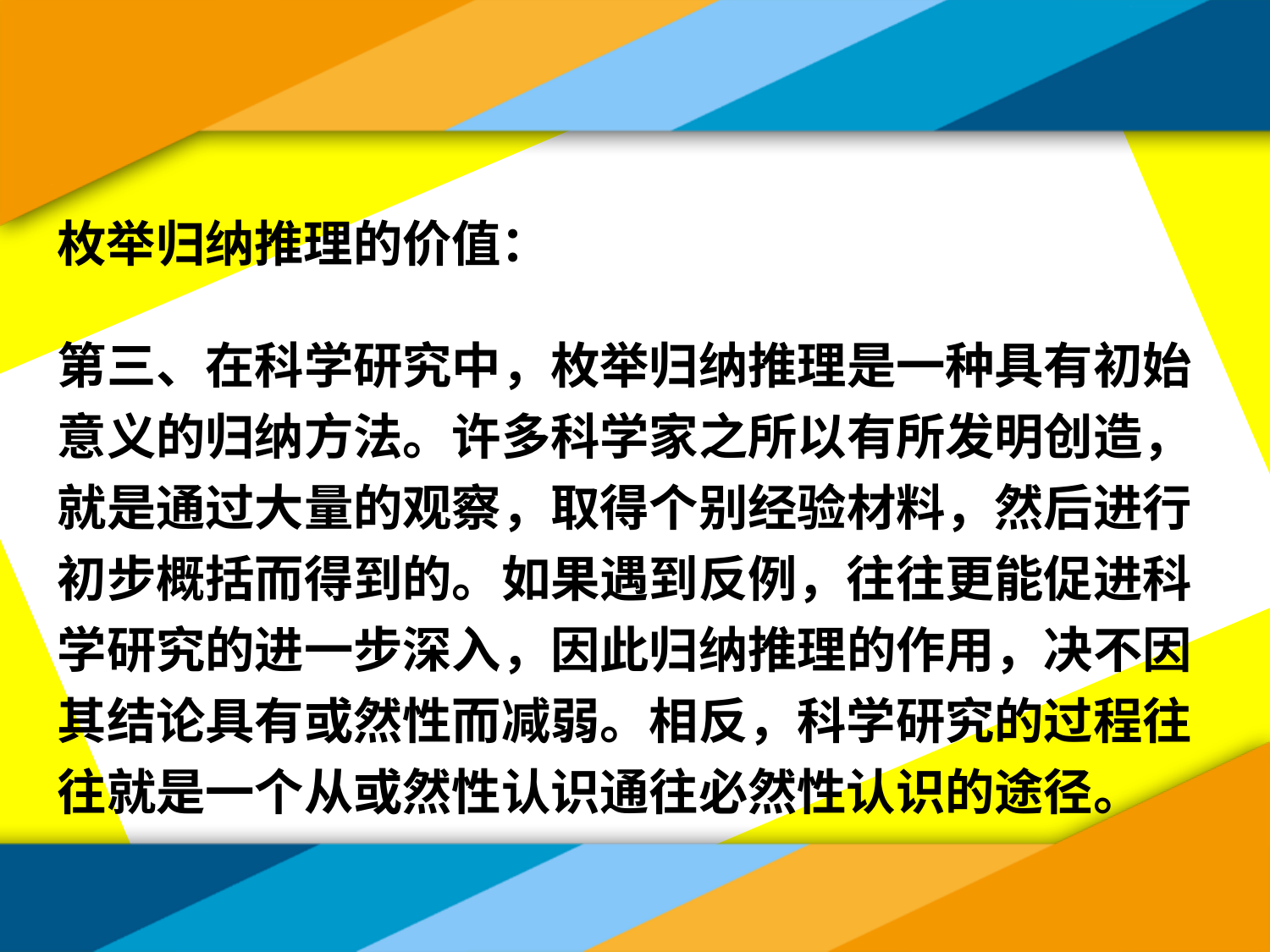

枚举归纳推理的价值：
第三、在科学研究中，枚举归纳推理是一种具有初始意义的归纳方法。许多科学家之所以有所发明创造，就是通过大量的观察，取得个别经验材料，然后进行初步概括而得到的。如果遇到反例，往往更能促进科学研究的进一步深入，因此归纳推理的作用，决不因其结论具有或然性而减弱。相反，科学研究的过程往往就是一个从或然性认识通往必然性认识的途径。